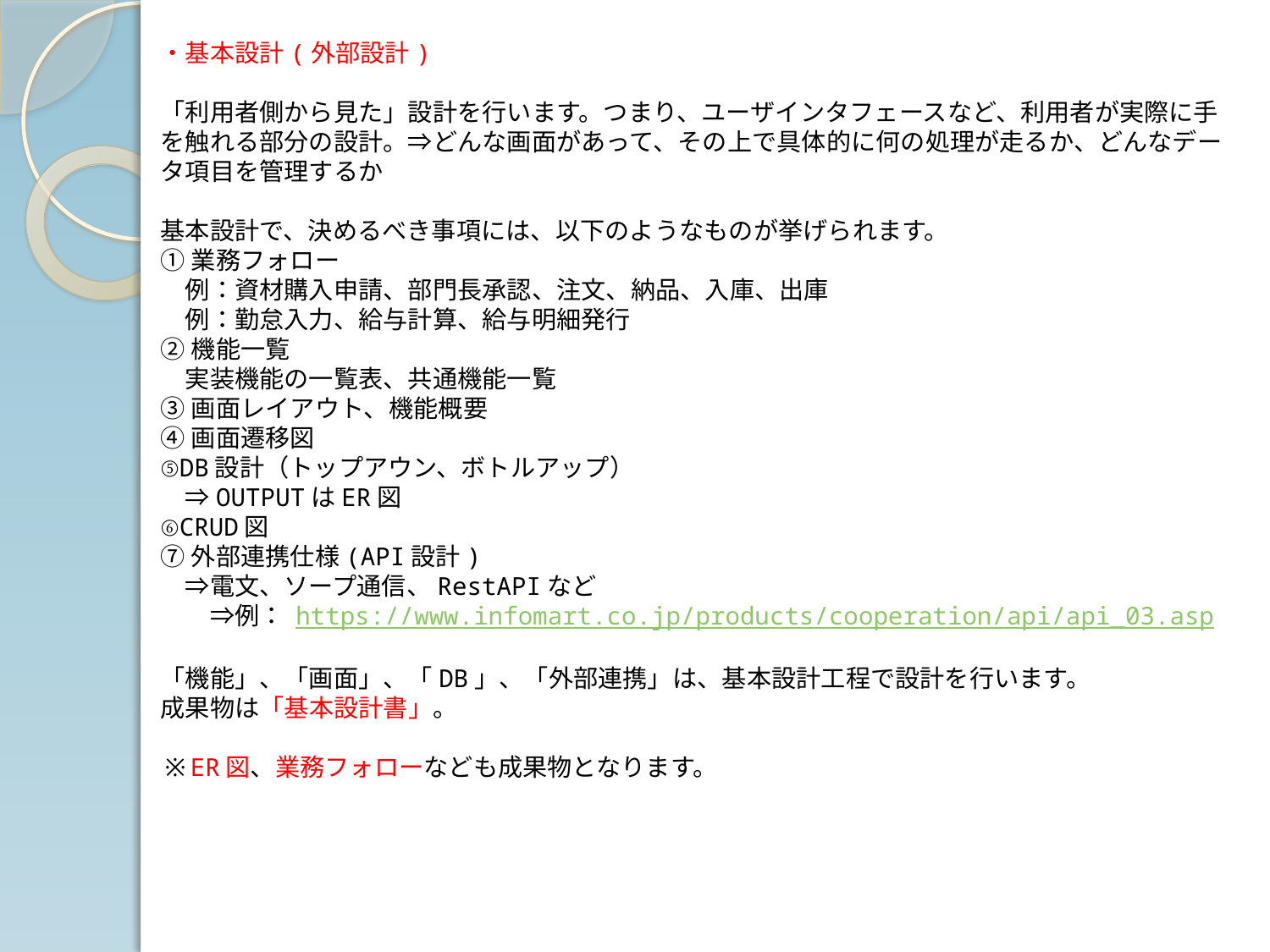

・基本設計(外部設計)

「利用者側から見た」設計を行います。つまり、ユーザインタフェースなど、利用者が実際に手を触れる部分の設計。⇒どんな画面があって、その上で具体的に何の処理が走るか、どんなデータ項目を管理するか

基本設計で、決めるべき事項には、以下のようなものが挙げられます。
①業務フォロー
　例：資材購入申請、部門長承認、注文、納品、入庫、出庫
　例：勤怠入力、給与計算、給与明細発行
②機能一覧
　実装機能の一覧表、共通機能一覧
③画面レイアウト、機能概要
④画面遷移図
⑤DB設計（トップアウン、ボトルアップ）
　⇒OUTPUTはER図
⑥CRUD図
⑦外部連携仕様(API設計)
　⇒電文、ソープ通信、RestAPIなど
　　⇒例： https://www.infomart.co.jp/products/cooperation/api/api_03.asp

「機能」、「画面」、「DB」、「外部連携」は、基本設計工程で設計を行います。
成果物は「基本設計書」。

※ER図、業務フォローなども成果物となります。